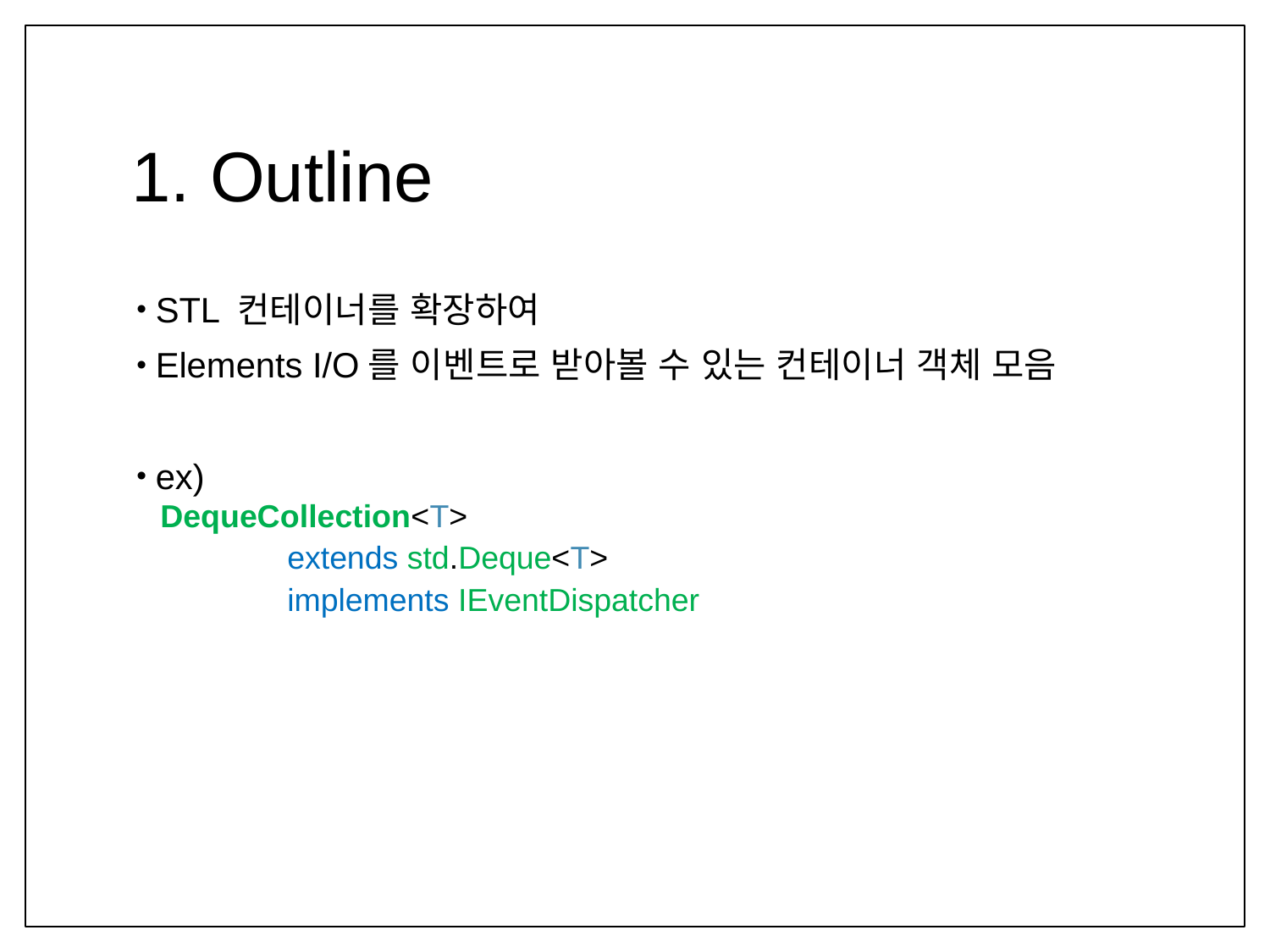

# 1. Outline
STL 컨테이너를 확장하여
Elements I/O를 이벤트로 받아볼 수 있는 컨테이너 객체 모음

ex)
DequeCollection<T>
	extends std.Deque<T>
	implements IEventDispatcher